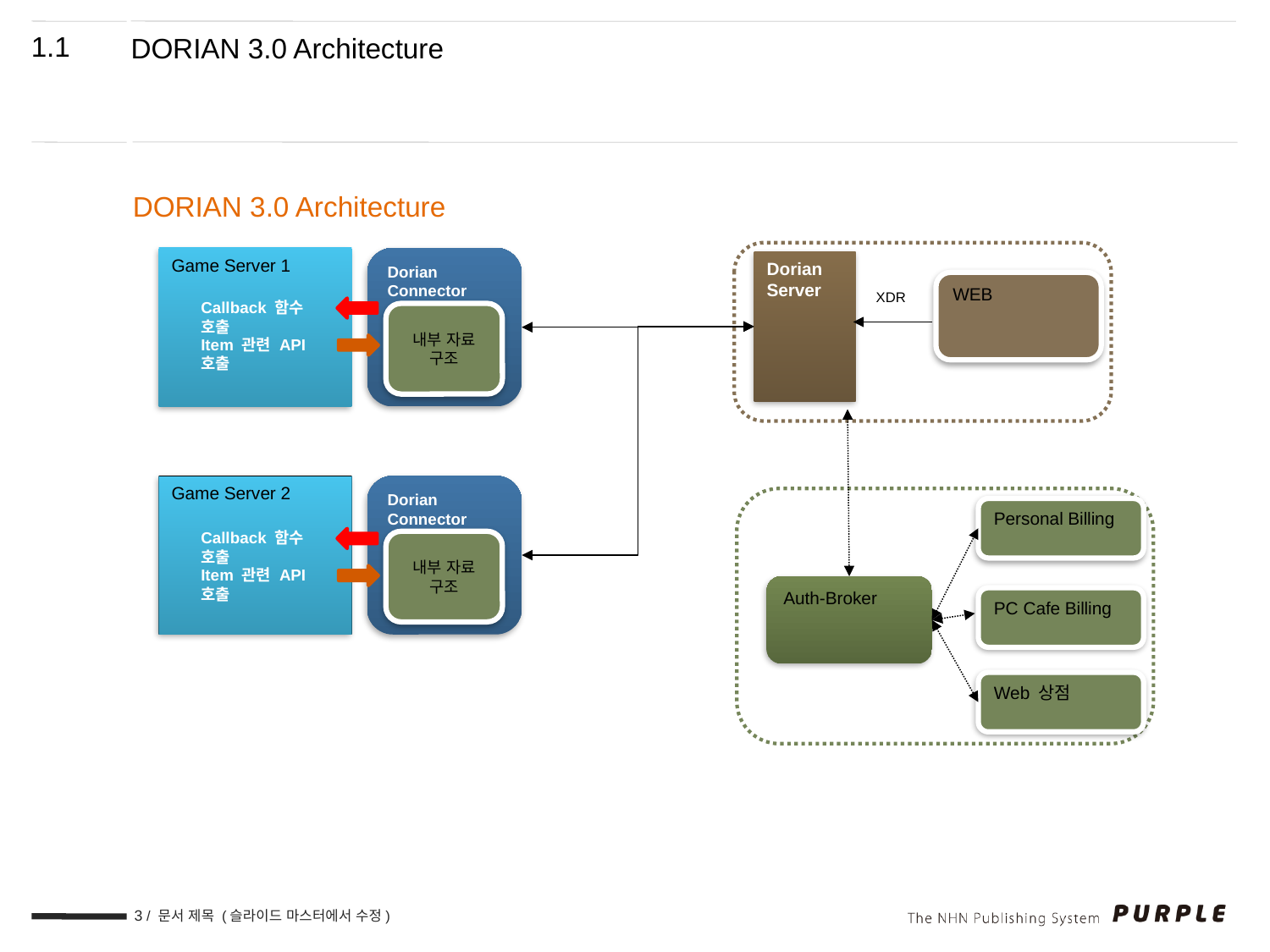

1.1
DORIAN 3.0 Architecture
DORIAN 3.0 Architecture

Game Server 1
Dorian Connector
Dorian
Server
WEB
XDR

Callback 함수 호출

내부 자료 구조
Item 관련 API 호출

Game Server 2
Dorian Connector

Personal Billing
Callback 함수 호출

내부 자료 구조
Item 관련 API 호출

Auth-Broker
PC Cafe Billing
Web 상점